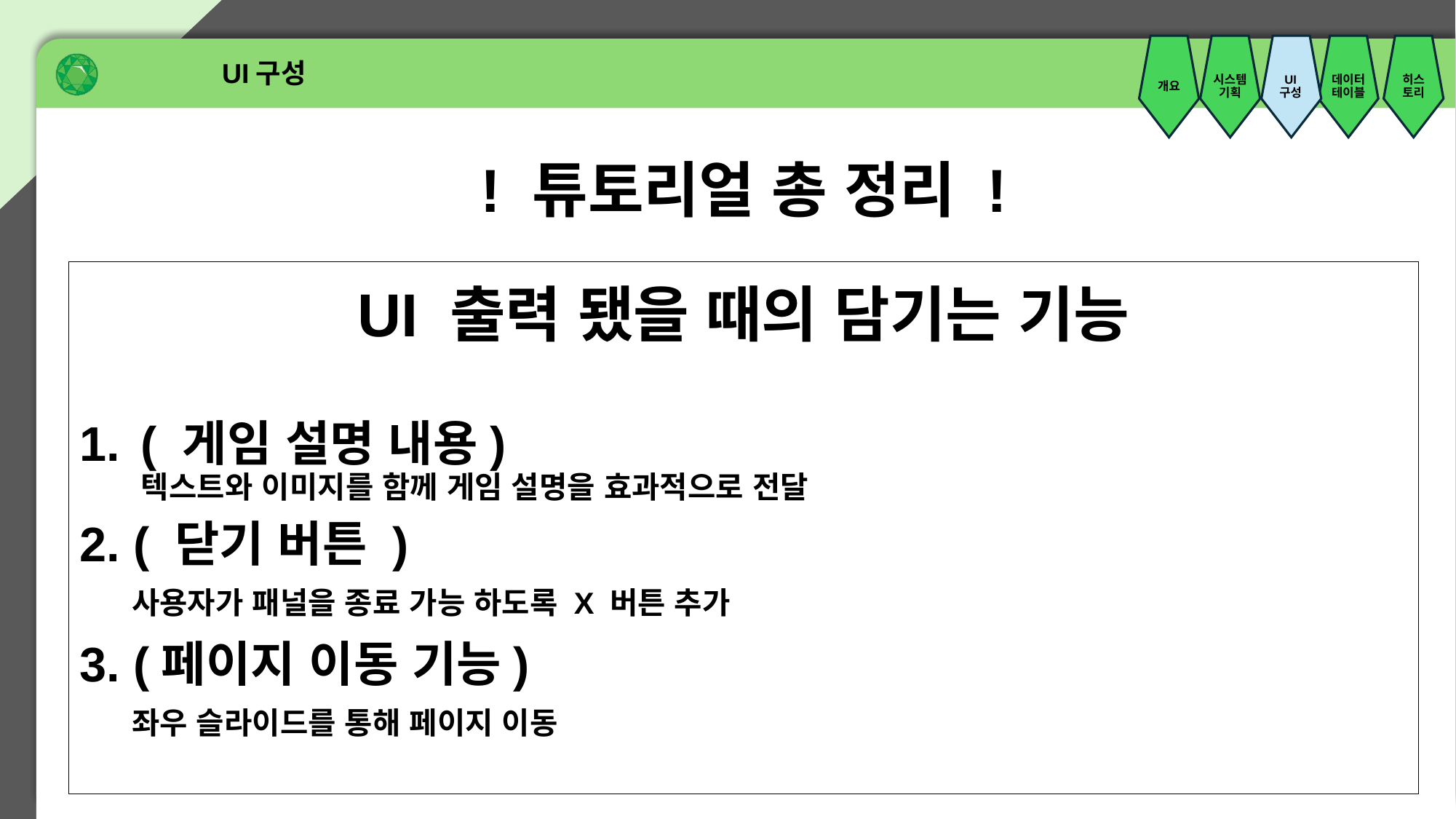

UI구성
개요
시스템기획
UI
구성
데이터테이블
히스토리
! 튜토리얼 총 정리 !

UI 출력 됐을 때의 담기는 기능

( 게임 설명 내용)
텍스트와 이미지를 함께 게임 설명을 효과적으로 전달
2. ( 닫기 버튼 )
   사용자가 패널을 종료 가능 하도록 X 버튼 추가
3. (페이지 이동 기능)
   좌우 슬라이드를 통해 페이지 이동